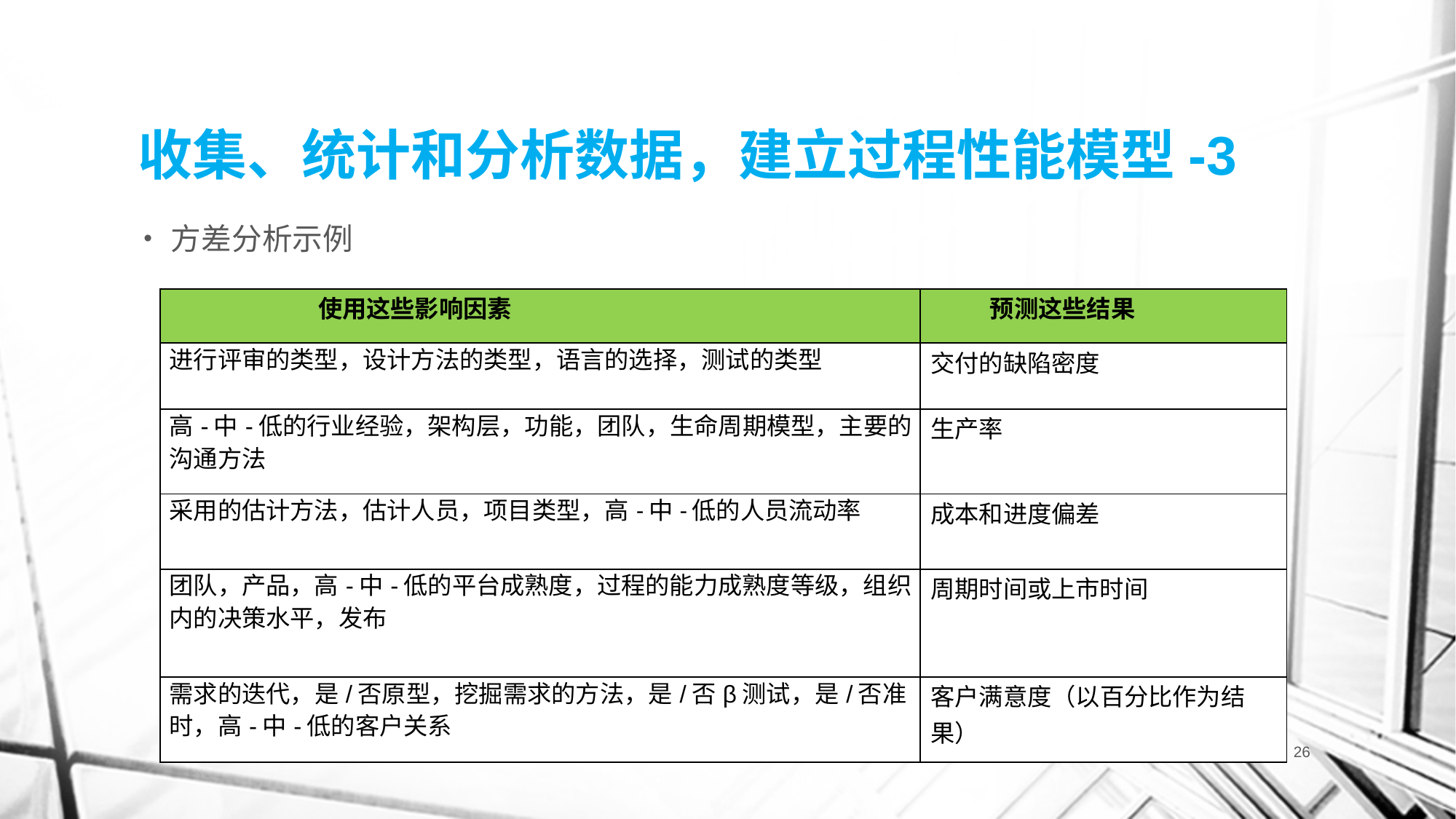

# 收集、统计和分析数据，建立过程性能模型-3
方差分析示例
| 使用这些影响因素 | 预测这些结果 |
| --- | --- |
| 进行评审的类型，设计方法的类型，语言的选择，测试的类型 | 交付的缺陷密度 |
| 高-中-低的行业经验，架构层，功能，团队，生命周期模型，主要的沟通方法 | 生产率 |
| 采用的估计方法，估计人员，项目类型，高-中-低的人员流动率 | 成本和进度偏差 |
| 团队，产品，高-中-低的平台成熟度，过程的能力成熟度等级，组织内的决策水平，发布 | 周期时间或上市时间 |
| 需求的迭代，是/否原型，挖掘需求的方法，是/否β测试，是/否准时，高-中-低的客户关系 | 客户满意度（以百分比作为结果） |
26